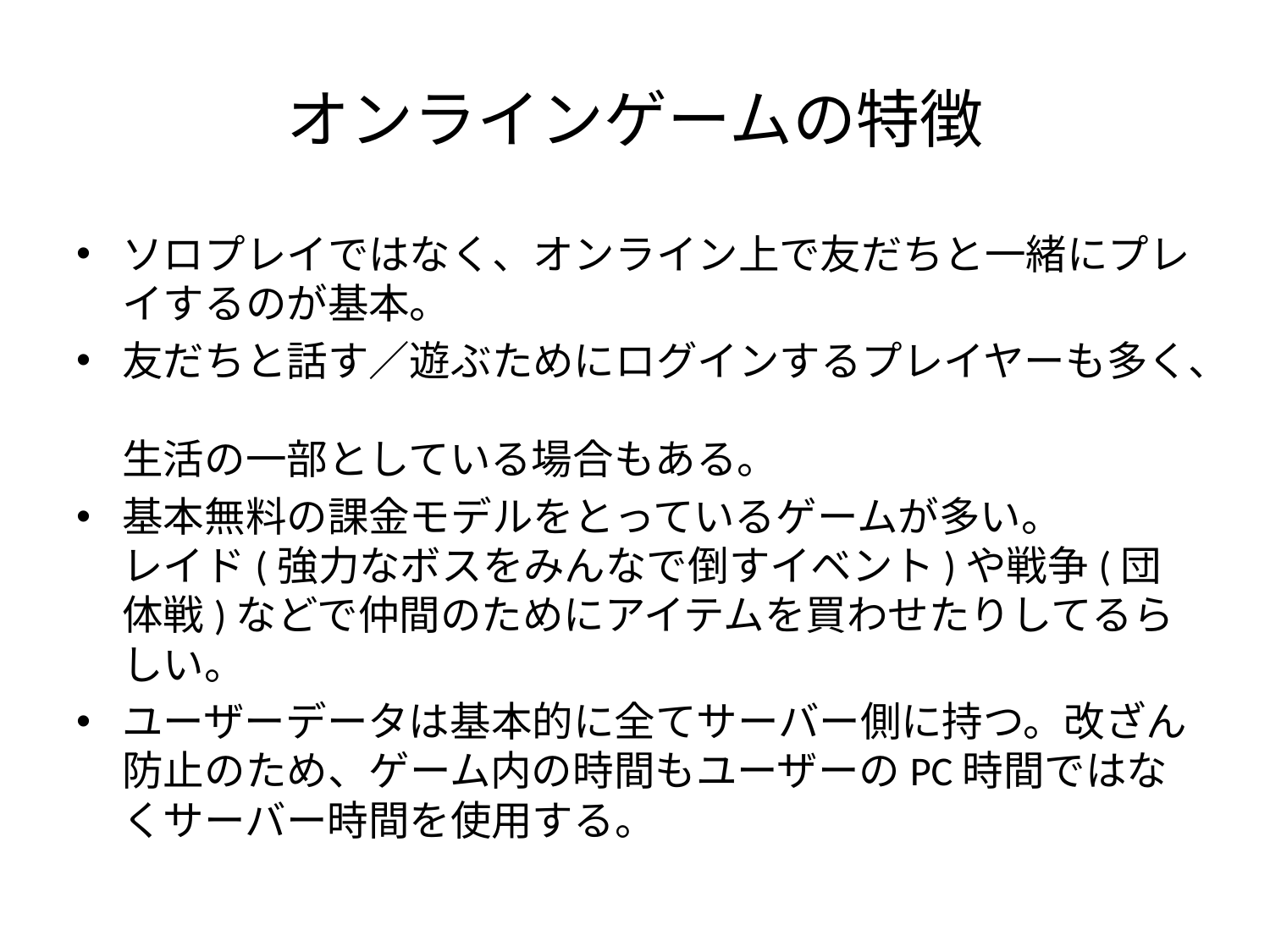

# オンラインゲームの特徴
ソロプレイではなく、オンライン上で友だちと一緒にプレイするのが基本。
友だちと話す／遊ぶためにログインするプレイヤーも多く、
生活の一部としている場合もある。
基本無料の課金モデルをとっているゲームが多い。
レイド(強力なボスをみんなで倒すイベント)や戦争(団体戦)などで仲間のためにアイテムを買わせたりしてるらしい。
ユーザーデータは基本的に全てサーバー側に持つ。改ざん防止のため、ゲーム内の時間もユーザーのPC時間ではなくサーバー時間を使用する。